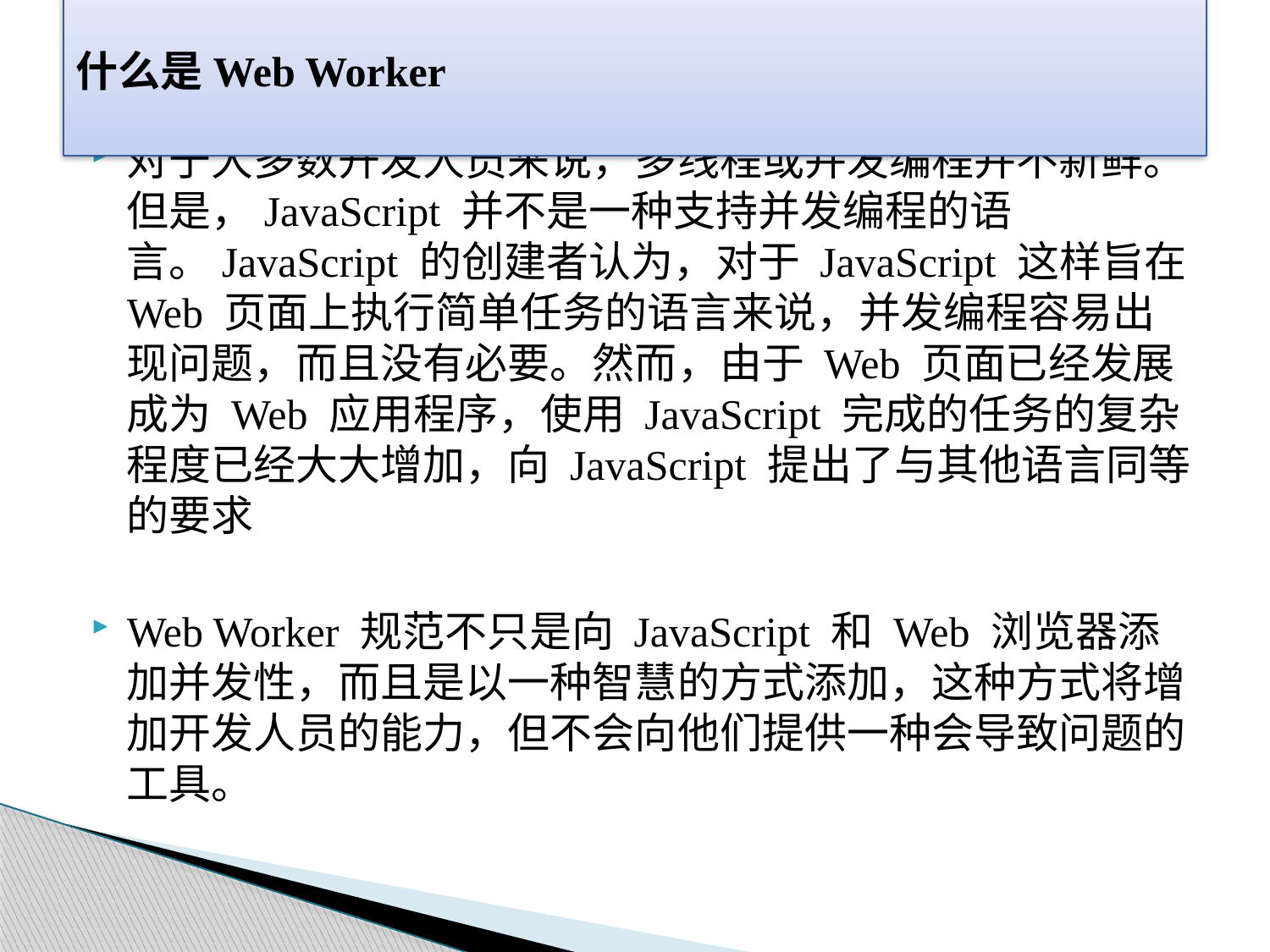

# 什么是Web Worker
对于大多数开发人员来说，多线程或并发编程并不新鲜。但是，JavaScript 并不是一种支持并发编程的语言。JavaScript 的创建者认为，对于 JavaScript 这样旨在 Web 页面上执行简单任务的语言来说，并发编程容易出现问题，而且没有必要。然而，由于 Web 页面已经发展成为 Web 应用程序，使用 JavaScript 完成的任务的复杂程度已经大大增加，向 JavaScript 提出了与其他语言同等的要求

Web Worker 规范不只是向 JavaScript 和 Web 浏览器添加并发性，而且是以一种智慧的方式添加，这种方式将增加开发人员的能力，但不会向他们提供一种会导致问题的工具。